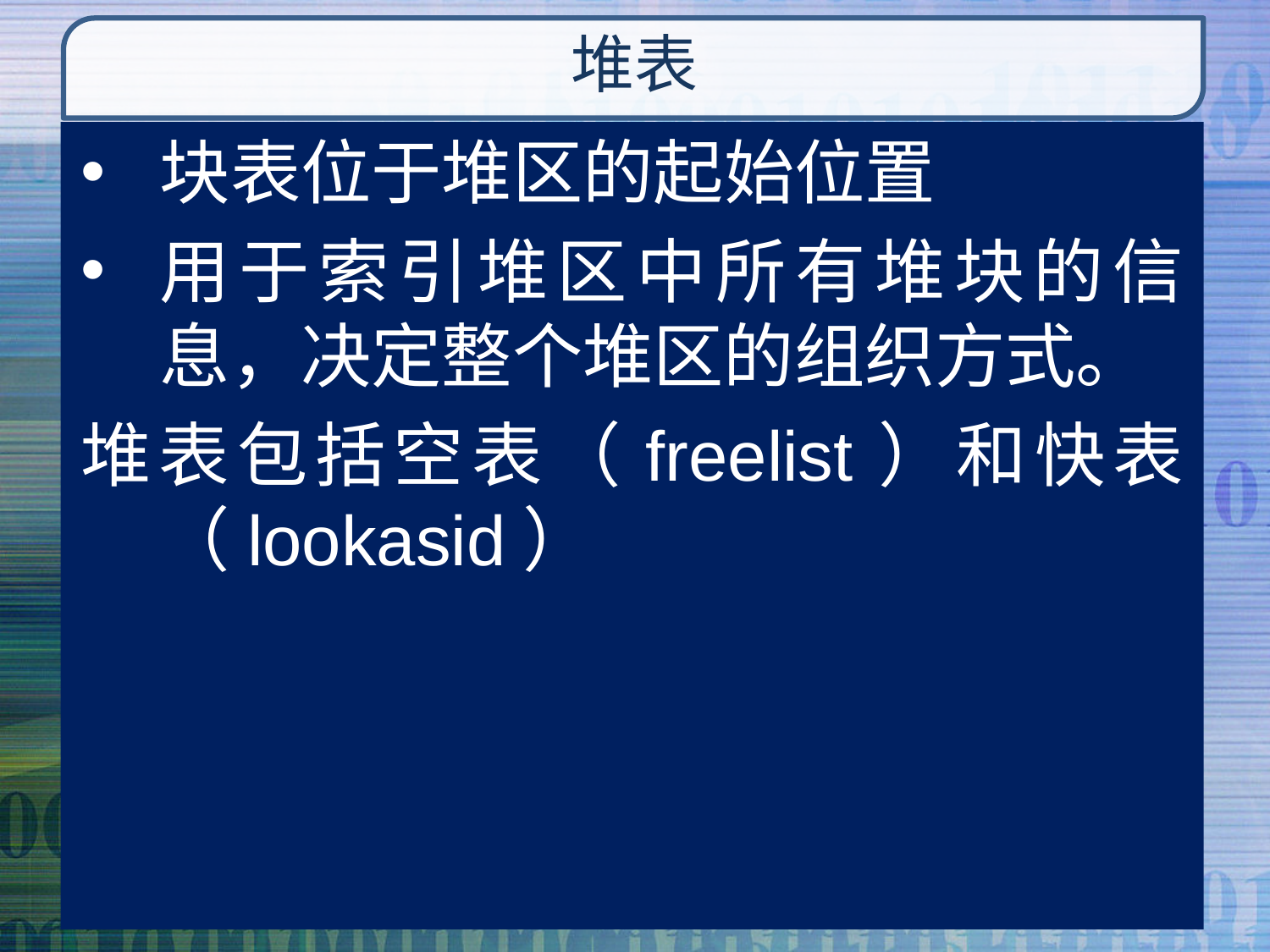

# 堆表
块表位于堆区的起始位置
用于索引堆区中所有堆块的信息，决定整个堆区的组织方式。
堆表包括空表（freelist）和快表（lookasid）